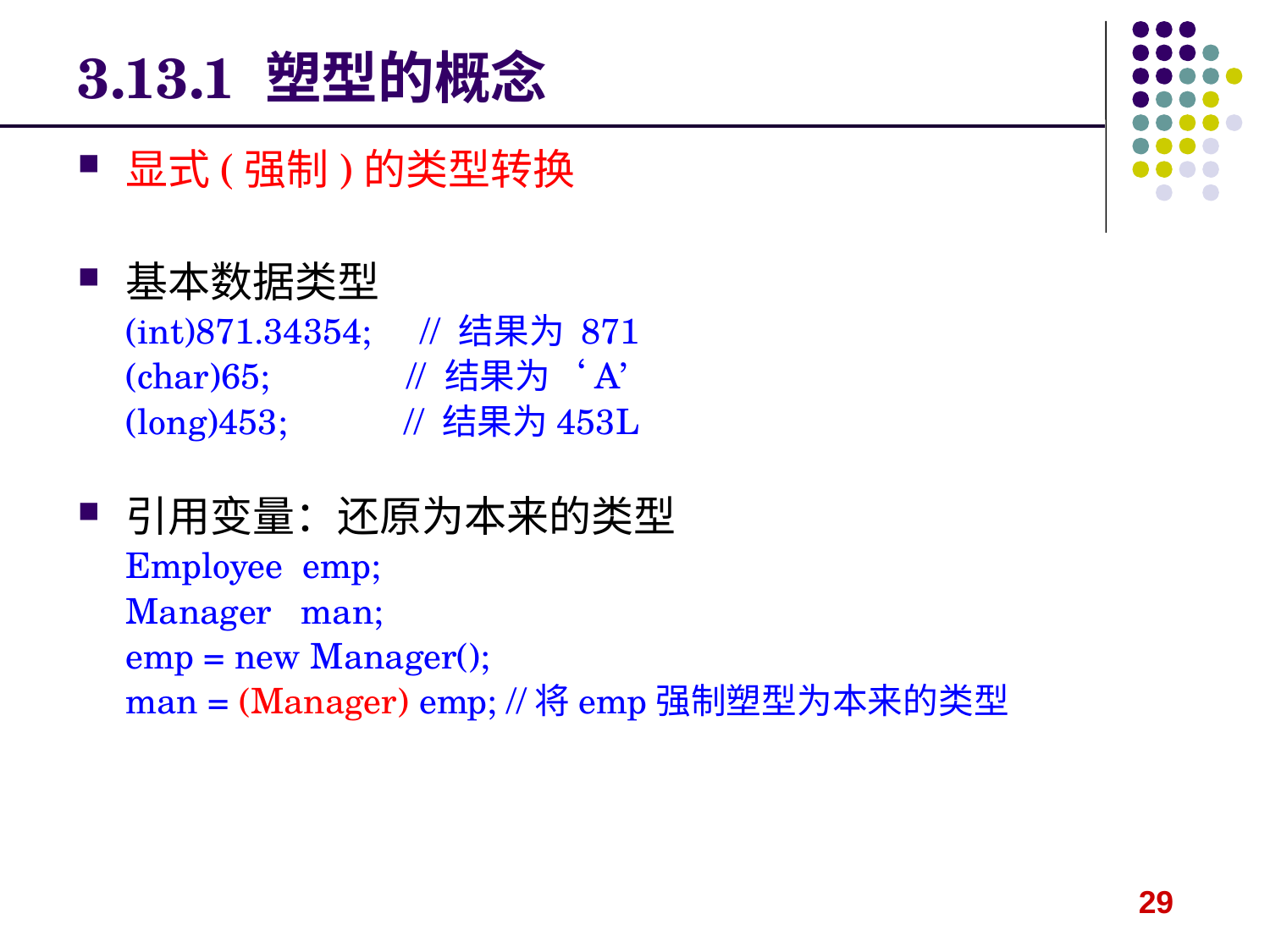

# 3.13.1 塑型的概念
显式(强制)的类型转换

基本数据类型
(int)871.34354;     // 结果为 871
(char)65;              // 结果为‘A’
(long)453;            // 结果为453L

引用变量：还原为本来的类型
Employee  emp;
Manager   man;
emp = new Manager();
man = (Manager) emp; //将emp强制塑型为本来的类型